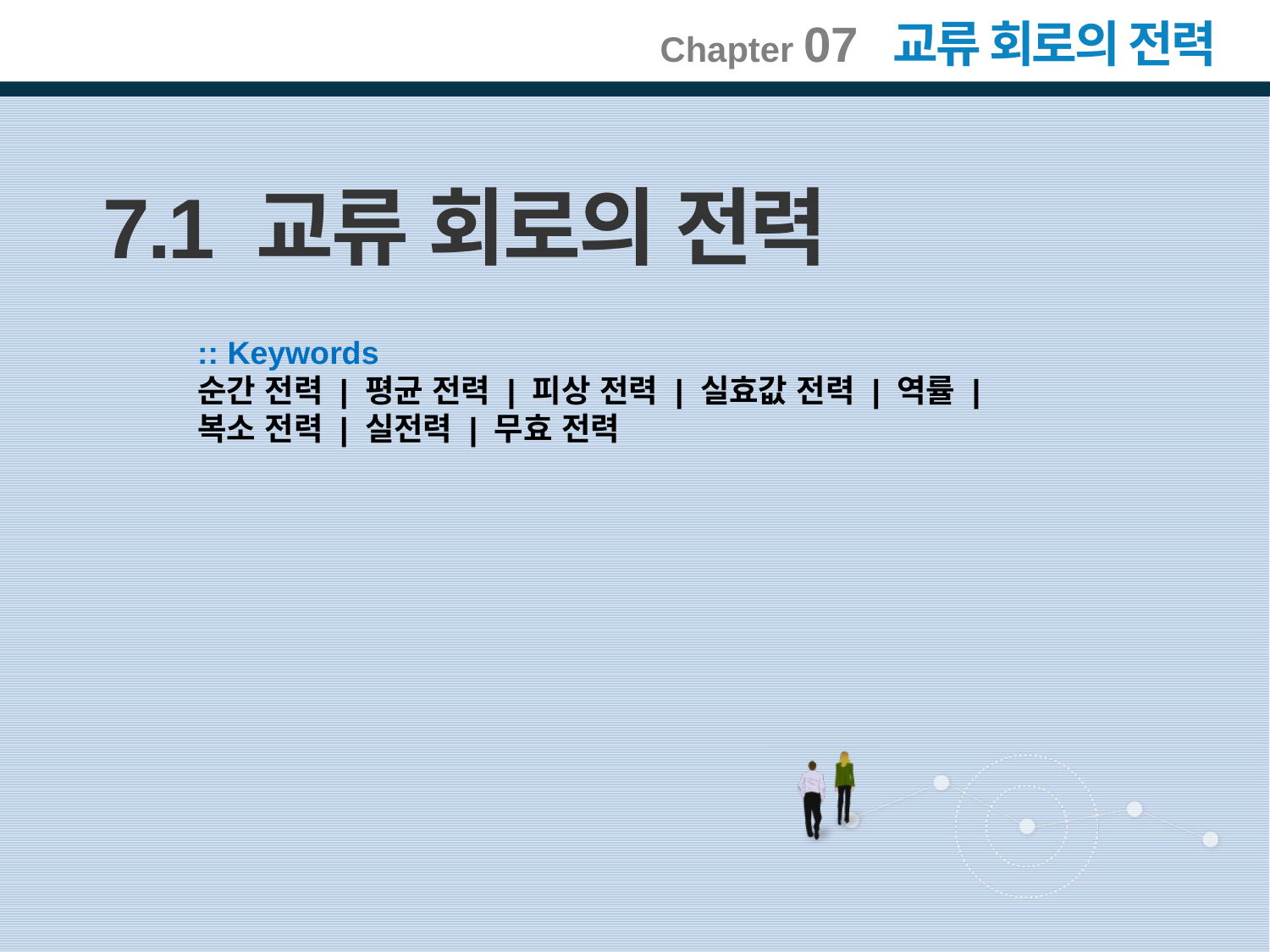

7.1 교류 회로의 전력
:: Keywords
순간 전력 | 평균 전력 | 피상 전력 | 실효값 전력 | 역률 |
복소 전력 | 실전력 | 무효 전력